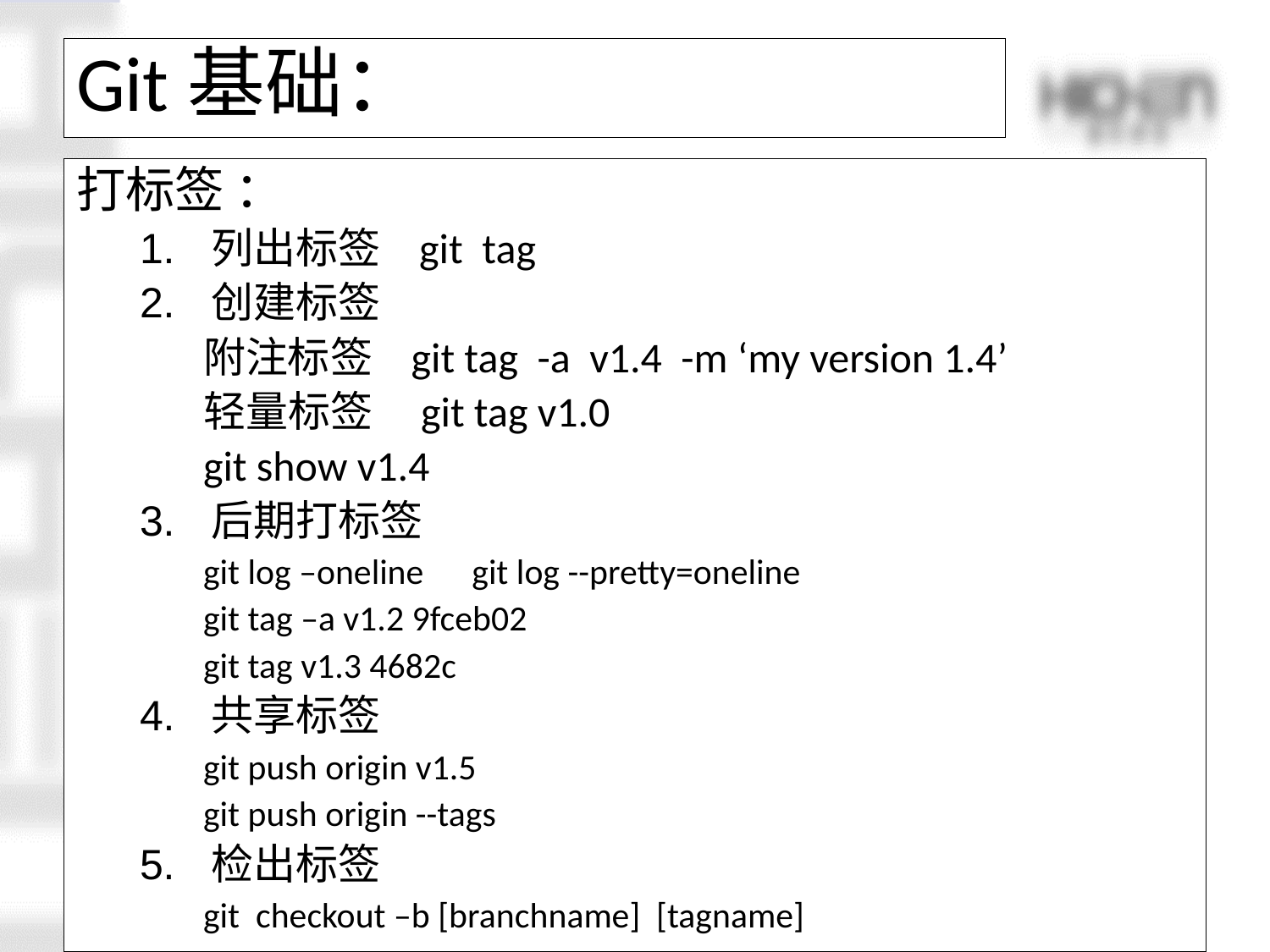

# Git基础：
打标签 ：
列出标签   git  tag
创建标签
附注标签   git tag  -a  v1.4  -m ‘my version 1.4’
轻量标签    git tag v1.0
git show v1.4
后期打标签
git log –oneline      git log --pretty=oneline
git tag –a v1.2 9fceb02
git tag v1.3 4682c
共享标签
git push origin v1.5
git push origin --tags
检出标签
git  checkout –b [branchname]  [tagname]